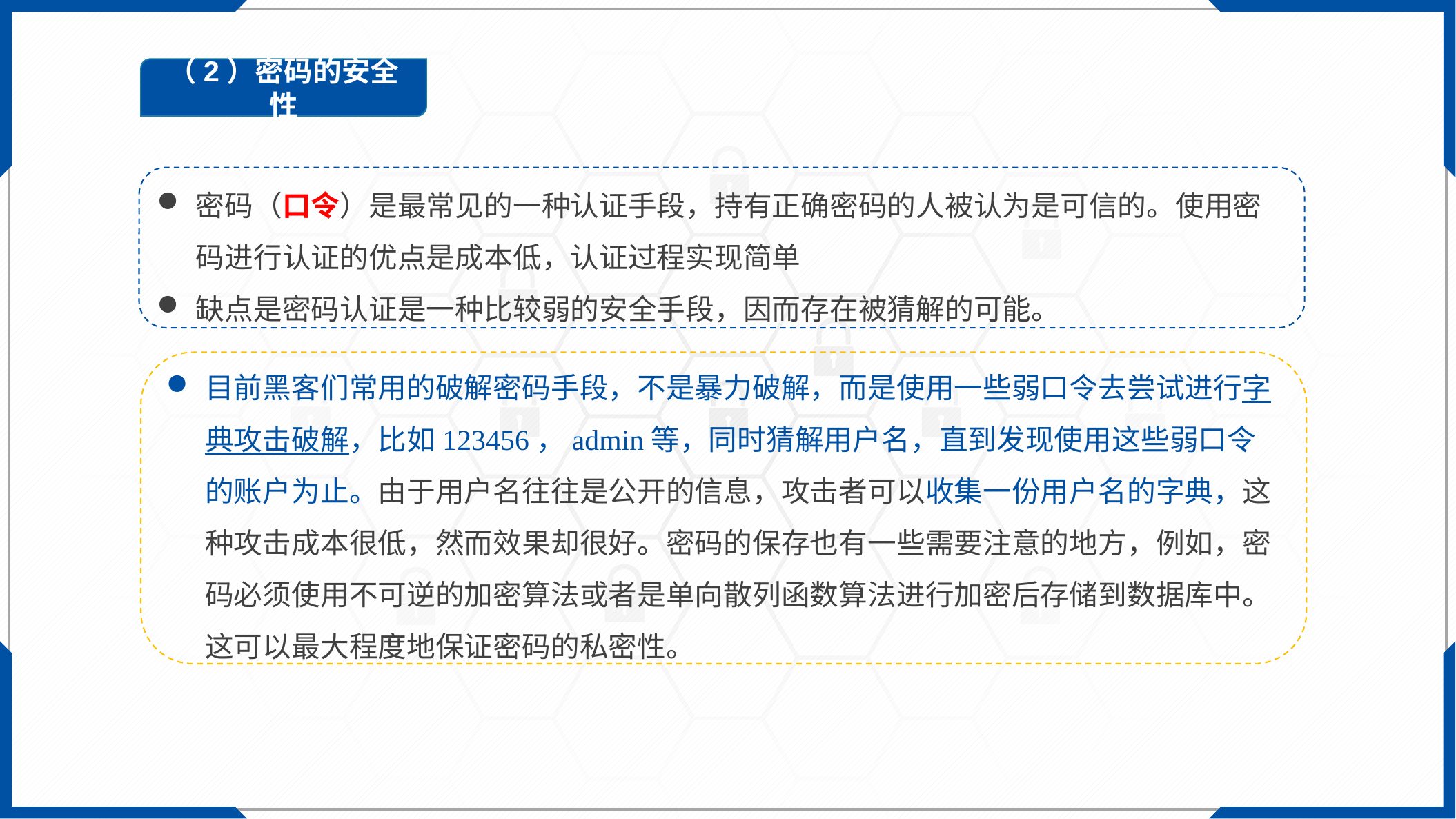

（2）密码的安全性
密码（口令）是最常见的一种认证手段，持有正确密码的人被认为是可信的。使用密码进行认证的优点是成本低，认证过程实现简单
缺点是密码认证是一种比较弱的安全手段，因而存在被猜解的可能。
目前黑客们常用的破解密码手段，不是暴力破解，而是使用一些弱口令去尝试进行字典攻击破解，比如123456，admin等，同时猜解用户名，直到发现使用这些弱口令的账户为止。由于用户名往往是公开的信息，攻击者可以收集一份用户名的字典，这种攻击成本很低，然而效果却很好。密码的保存也有一些需要注意的地方，例如，密码必须使用不可逆的加密算法或者是单向散列函数算法进行加密后存储到数据库中。这可以最大程度地保证密码的私密性。